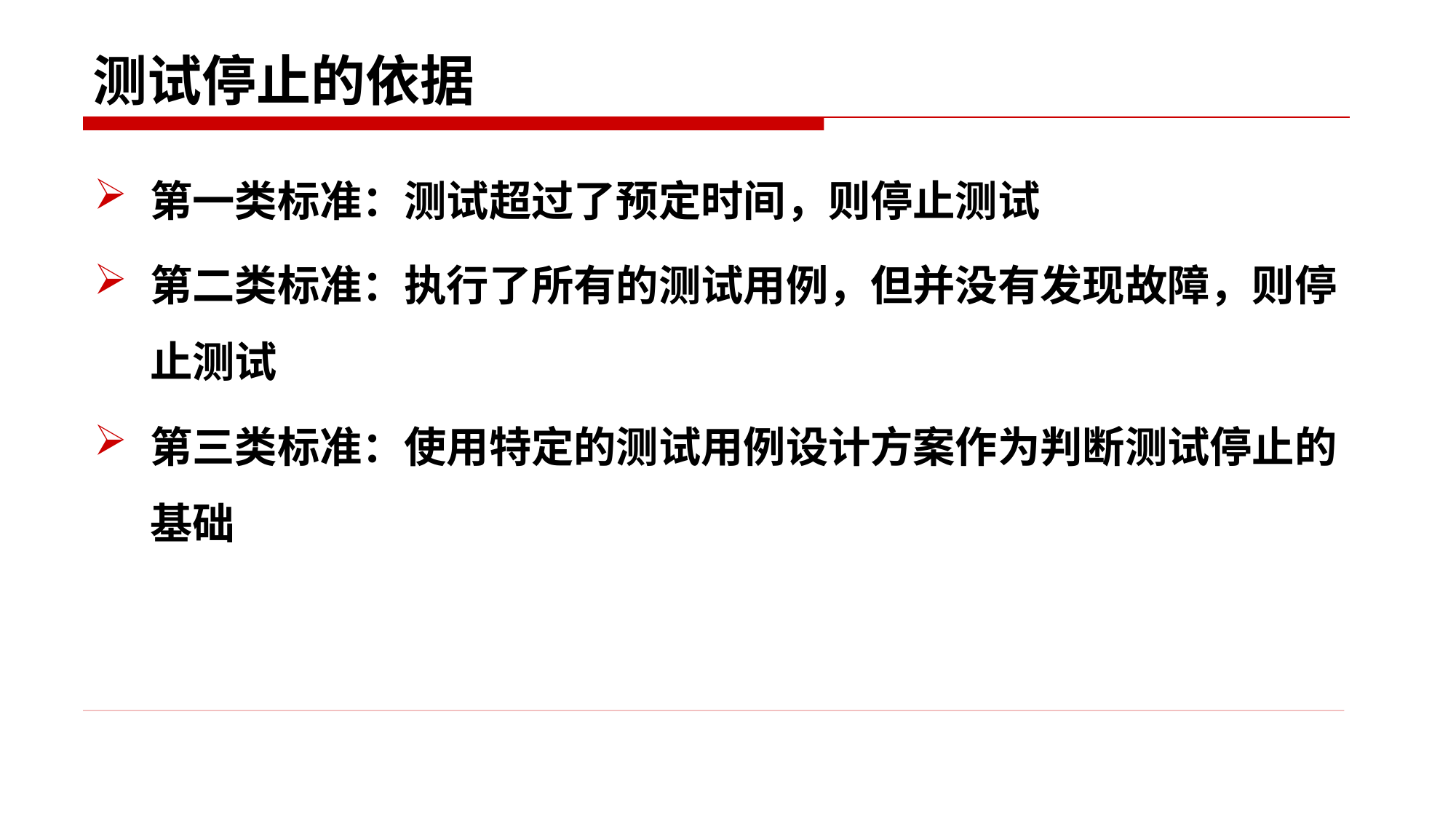

# 测试停止的依据
第一类标准：测试超过了预定时间，则停止测试
第二类标准：执行了所有的测试用例，但并没有发现故障，则停止测试
第三类标准：使用特定的测试用例设计方案作为判断测试停止的基础